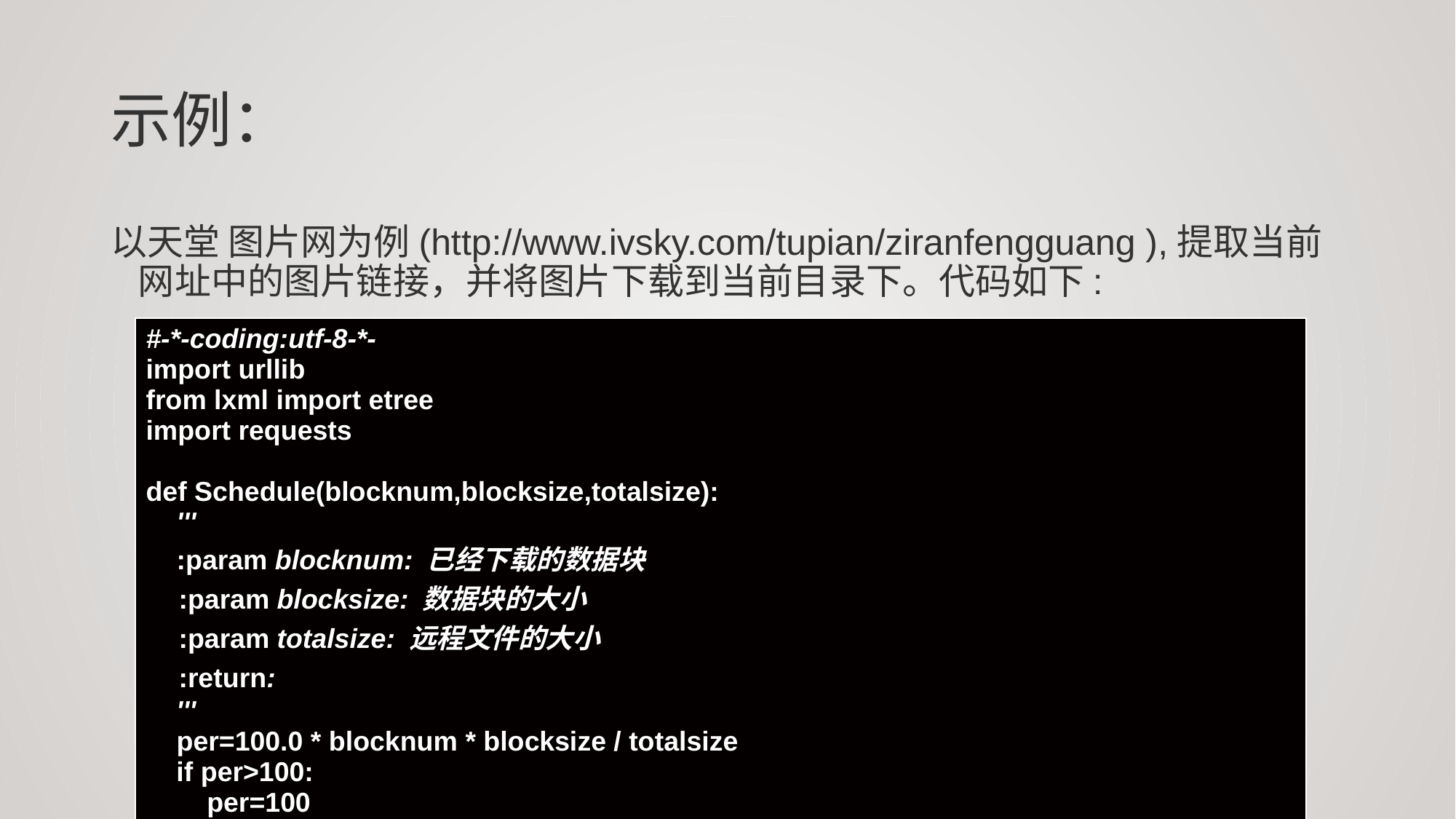

# 示例：
以天堂 图片网为例(http://www.ivsky.com/tupian/ziranfengguang ),提取当前网址中的图片链接，并将图片下载到当前目录下。代码如下:

| #-\*-coding:utf-8-\*- import urllib from lxml import etree import requests def Schedule(blocknum,blocksize,totalsize): ''' :param blocknum: 已经下载的数据块 :param blocksize: 数据块的大小 :param totalsize: 远程文件的大小 :return: ''' per=100.0 \* blocknum \* blocksize / totalsize if per>100: per=100 print' 当前下载进度: %d'%per user\_agent = 'Mozi11a/4.0 (compatible; MSIE 5.5; Windows NT)' headers = {'User-Agent': user\_agent} r = requests.get('http://www.ivsky.com/tupian/ziranfengguang/', headers = headers) # 使用1xm1解析网页 html = etree.HTML(r.text) img\_urls = html.xpath('//img/@src')# 先找到所有的img i = 0 for img\_ur1 in img\_urls: urllib.urlretrieve(img\_ur1, 'img' + str(i) + '.jpg', Schedule) i+=1 |
| --- |